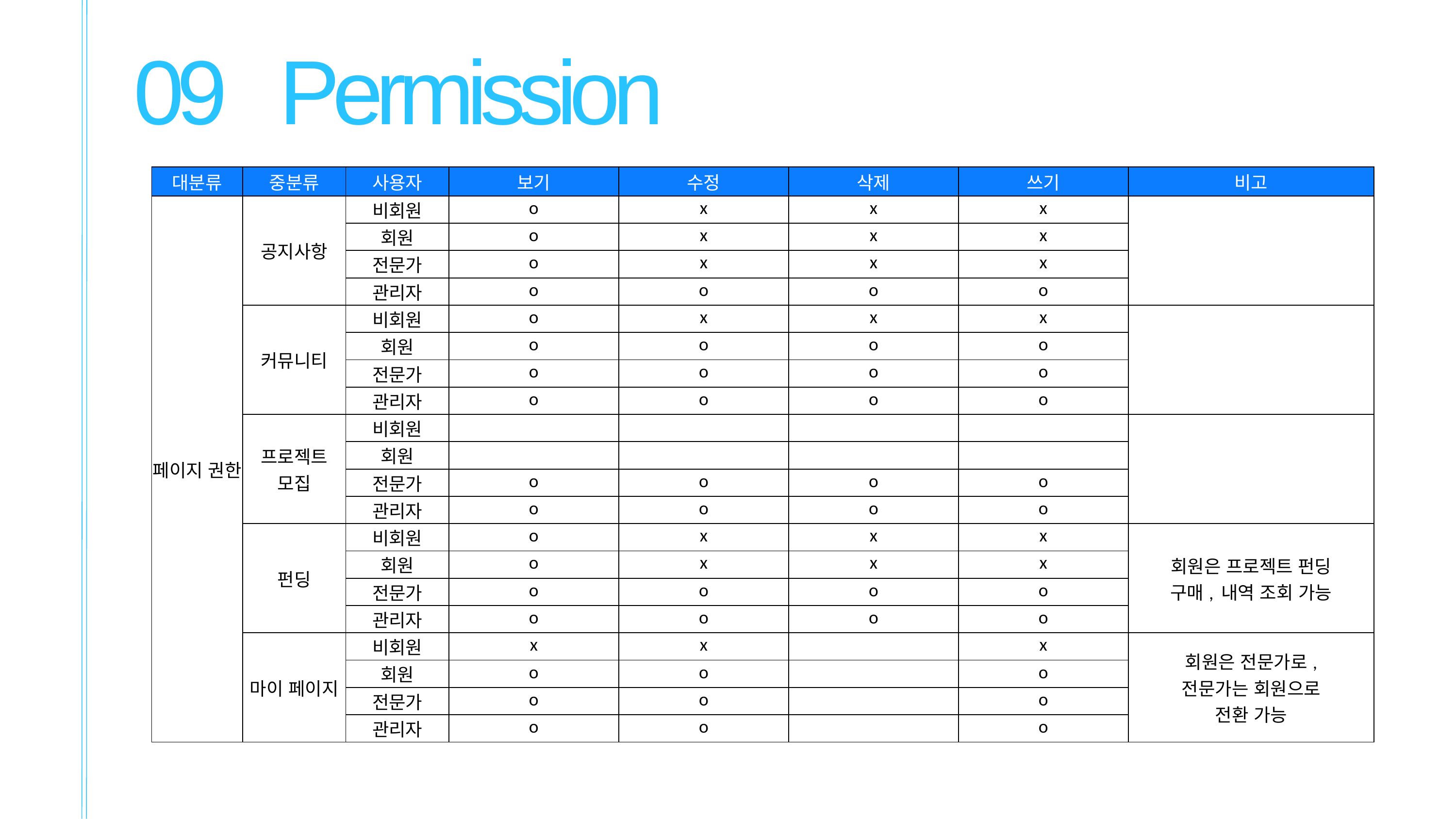

09	Permission
| 대분류 | 중분류 | 사용자 | 보기 | 수정 | 삭제 | 쓰기 | 비고 |
| --- | --- | --- | --- | --- | --- | --- | --- |
| 페이지 권한 | 공지사항 | 비회원 | o | x | x | x |  |
|  |  | 회원 | o | x | x | x |  |
|  |  | 전문가 | o | x | x | x |  |
|  |  | 관리자 | o | o | o | o |  |
|  | 커뮤니티 | 비회원 | o | x | x | x |  |
|  |  | 회원 | o | o | o | o |  |
|  |  | 전문가 | o | o | o | o |  |
|  |  | 관리자 | o | o | o | o |  |
|  | 프로젝트 모집 | 비회원 |  |  |  |  |  |
|  |  | 회원 |  |  |  |  |  |
|  |  | 전문가 | o | o | o | o |  |
|  |  | 관리자 | o | o | o | o |  |
|  | 펀딩 | 비회원 | o | x | x | x | 회원은 프로젝트 펀딩 구매, 내역 조회 가능 |
|  |  | 회원 | o | x | x | x |  |
|  |  | 전문가 | o | o | o | o |  |
|  |  | 관리자 | o | o | o | o |  |
|  | 마이 페이지 | 비회원 | x | x |  | x | 회원은 전문가로, 전문가는 회원으로 전환 가능 |
|  |  | 회원 | o | o |  | o |  |
|  |  | 전문가 | o | o |  | o |  |
|  |  | 관리자 | o | o |  | o |  |